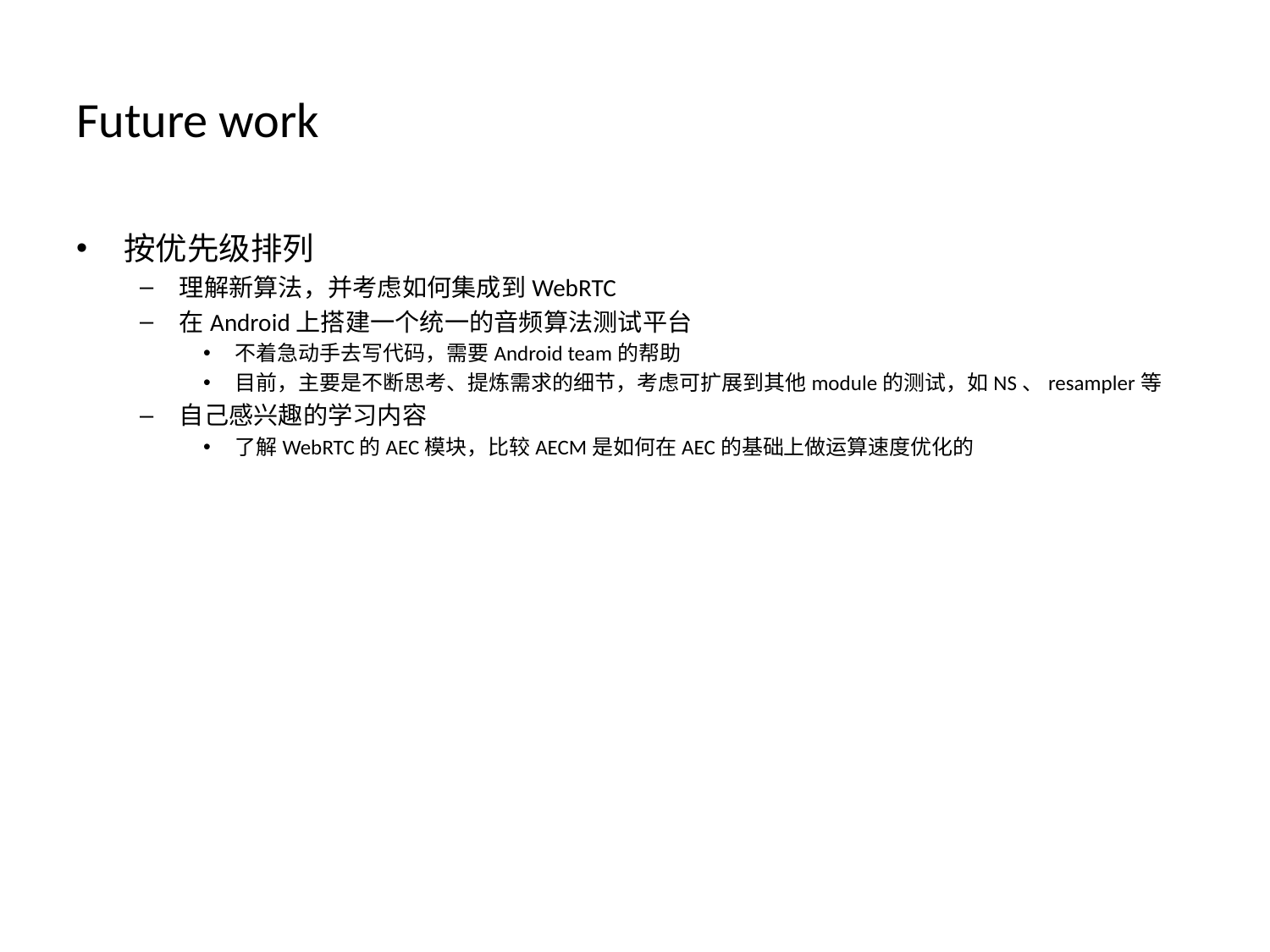

# Future work
按优先级排列
理解新算法，并考虑如何集成到WebRTC
在Android上搭建一个统一的音频算法测试平台
不着急动手去写代码，需要Android team的帮助
目前，主要是不断思考、提炼需求的细节，考虑可扩展到其他module的测试，如NS、resampler等
自己感兴趣的学习内容
了解WebRTC的AEC模块，比较AECM是如何在AEC的基础上做运算速度优化的